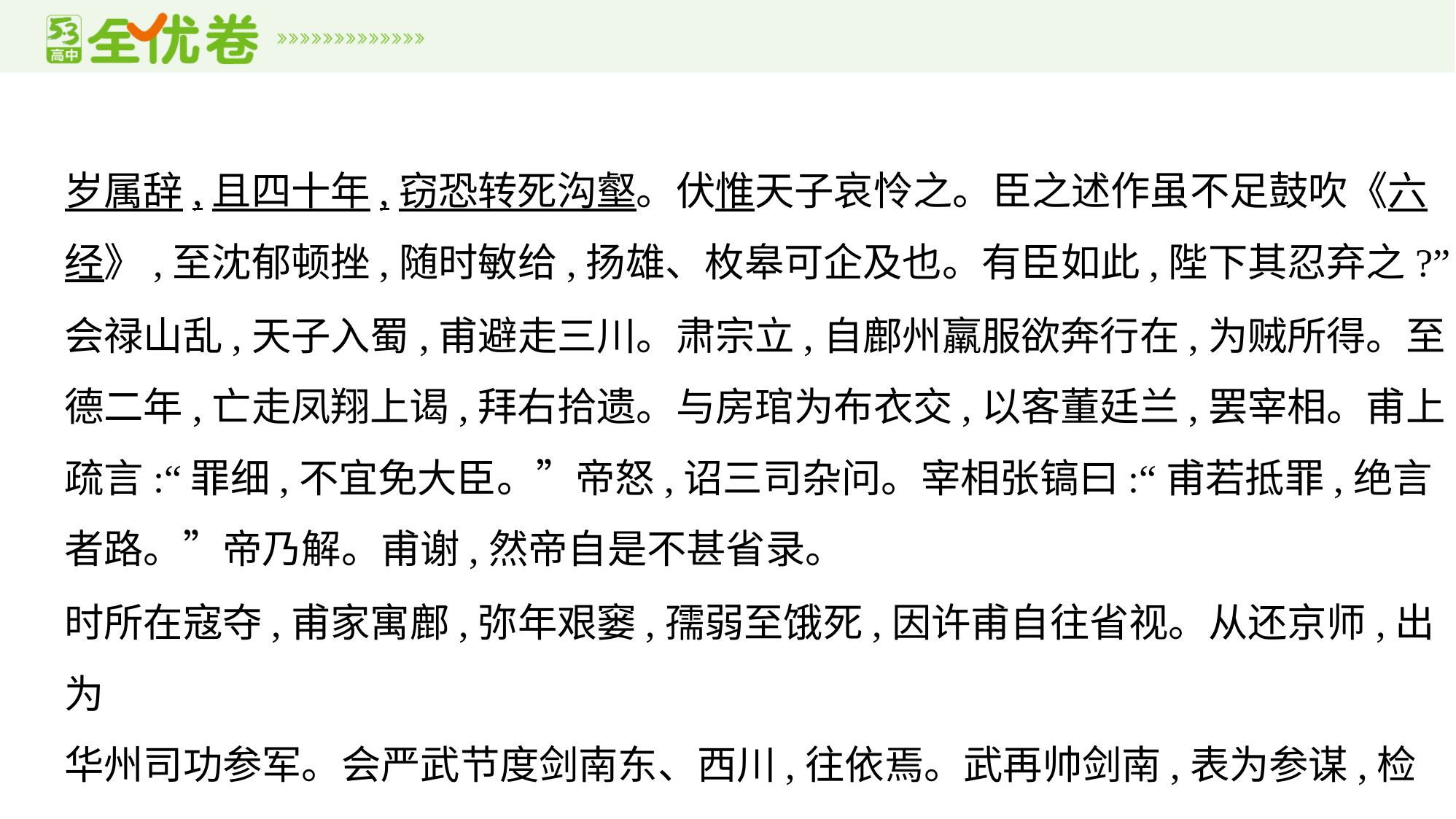

岁属辞,且四十年,窃恐转死沟壑。伏惟天子哀怜之。臣之述作虽不足鼓吹《六
经》,至沈郁顿挫,随时敏给,扬雄、枚皋可企及也。有臣如此,陛下其忍弃之?”
会禄山乱,天子入蜀,甫避走三川。肃宗立,自鄜州羸服欲奔行在,为贼所得。至
德二年,亡走凤翔上谒,拜右拾遗。与房琯为布衣交,以客董廷兰,罢宰相。甫上
疏言:“罪细,不宜免大臣。”帝怒,诏三司杂问。宰相张镐曰:“甫若抵罪,绝言
者路。”帝乃解。甫谢,然帝自是不甚省录。
时所在寇夺,甫家寓鄜,弥年艰窭,孺弱至饿死,因许甫自往省视。从还京师,出为
华州司功参军。会严武节度剑南东、西川,往依焉。武再帅剑南,表为参谋,检